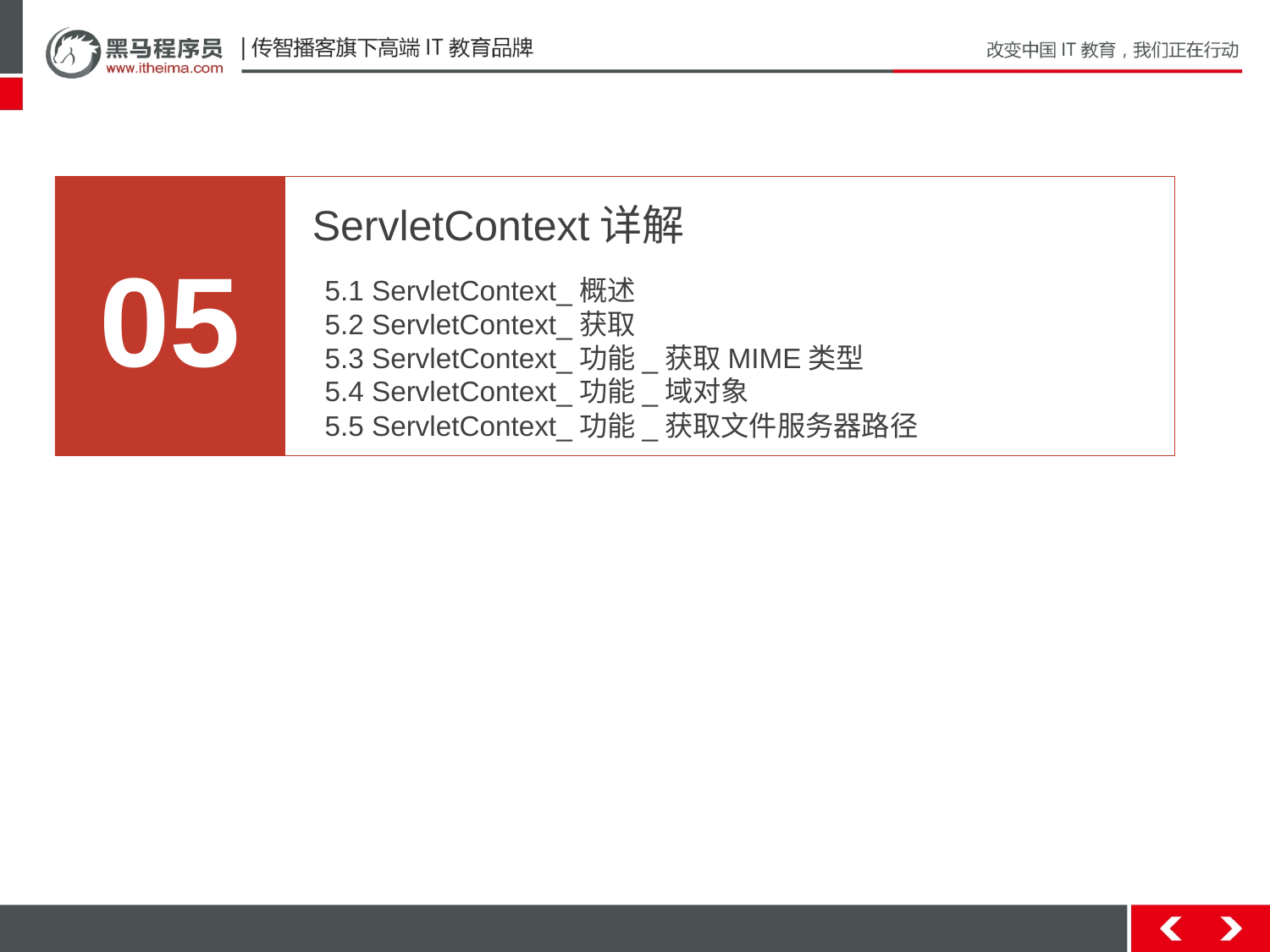

05

ServletContext详解
5.1 ServletContext_概述
5.2 ServletContext_获取
5.3 ServletContext_功能_获取MIME类型
5.4 ServletContext_功能_域对象
5.5 ServletContext_功能_获取文件服务器路径